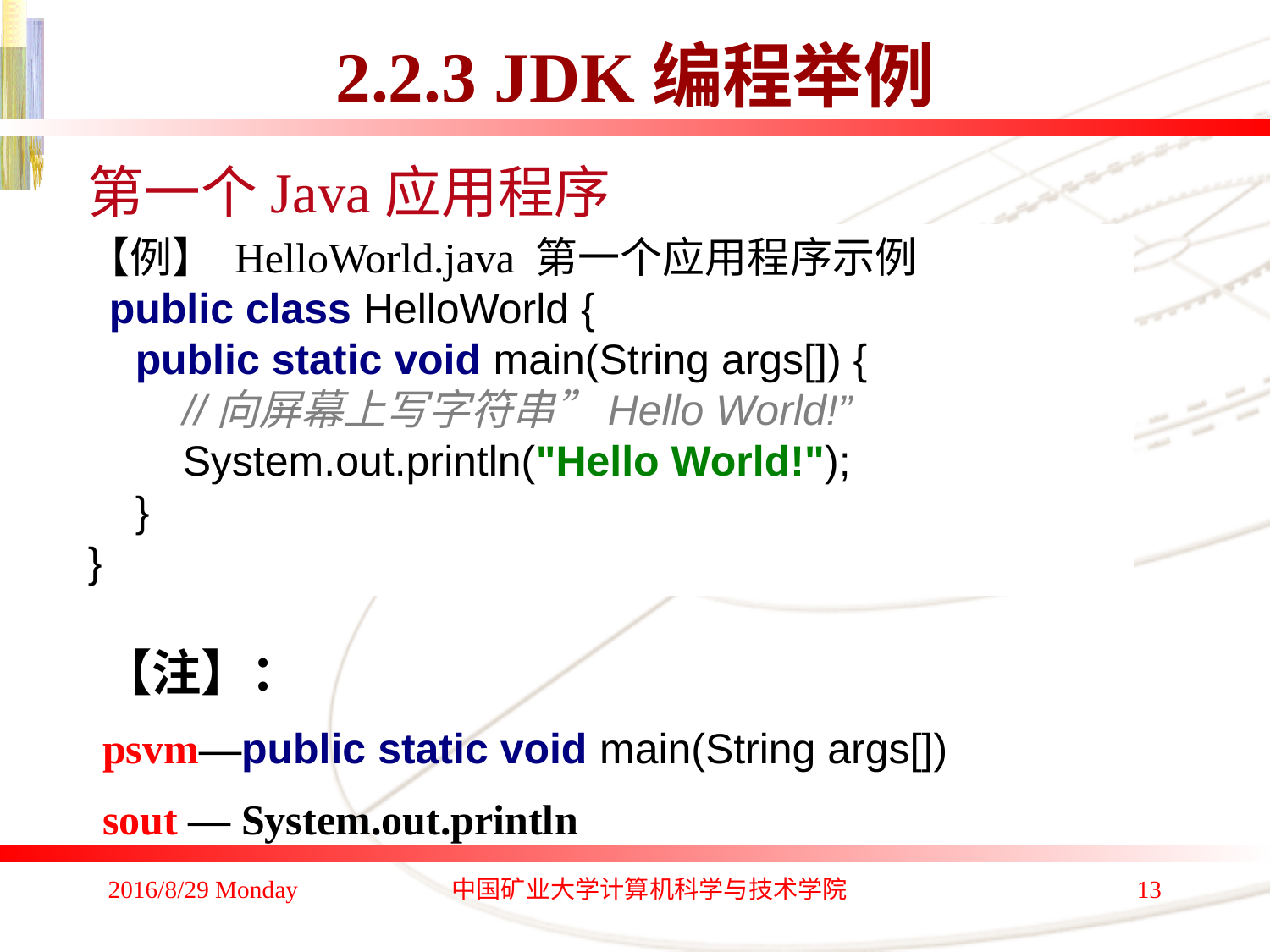

# 2.2.3 JDK编程举例
第一个Java应用程序

【例】 HelloWorld.java 第一个应用程序示例
  public class HelloWorld {
    public static void main(String args[]) {
        //向屏幕上写字符串”Hello World!”
        System.out.println("Hello World!");
    }
}
【注】：
psvm—public static void main(String args[])
sout — System.out.println
2016/8/29 Monday
中国矿业大学计算机科学与技术学院
13